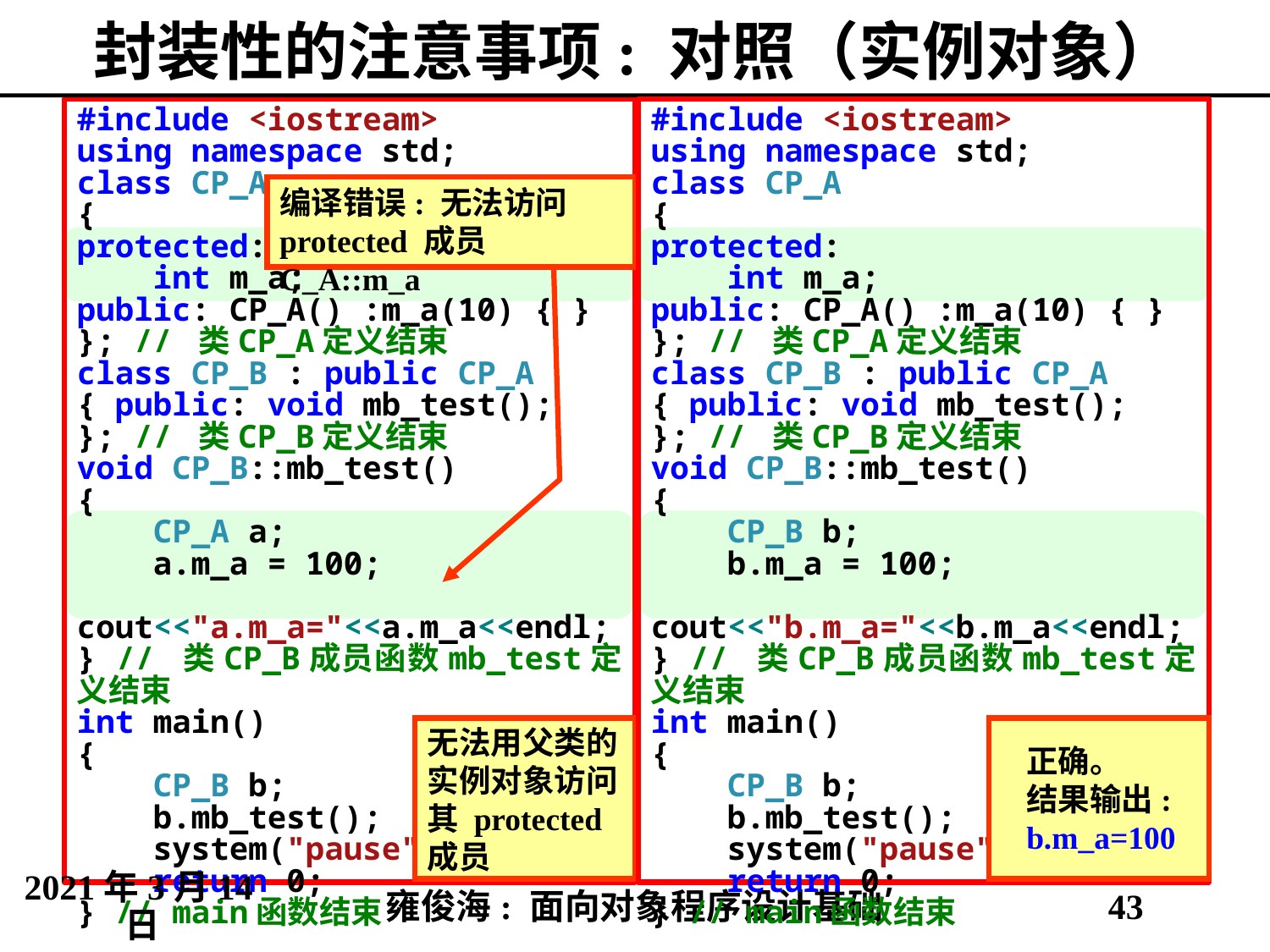

# 封装性的注意事项: 对照（实例对象）

#include <iostream>
using namespace std;
class CP_A
{
protected:
    int m_a;
public: CP_A() :m_a(10) { }
}; // 类CP_A定义结束
class CP_B : public CP_A
{ public: void mb_test();
}; // 类CP_B定义结束
void CP_B::mb_test()
{
    CP_A a;
    a.m_a = 100;
    cout<<"a.m_a="<<a.m_a<<endl;
} // 类CP_B成员函数mb_test定义结束
int main()
{
    CP_B b;
    b.mb_test();
    system("pause");
    return 0;
} // main函数结束
#include <iostream>
using namespace std;
class CP_A
{
protected:
    int m_a;
public: CP_A() :m_a(10) { }
}; // 类CP_A定义结束
class CP_B : public CP_A
{ public: void mb_test();
}; // 类CP_B定义结束
void CP_B::mb_test()
{
    CP_B b;
    b.m_a = 100;
    cout<<"b.m_a="<<b.m_a<<endl;
} // 类CP_B成员函数mb_test定义结束
int main()
{
    CP_B b;
    b.mb_test();
    system("pause");
    return 0;
} // main函数结束
编译错误: 无法访问 protected 成员C_A::m_a

无法用父类的实例对象访问其 protected 成员
正确。
结果输出:
b.m_a=100
2021年3月14日
雍俊海: 面向对象程序设计基础
43